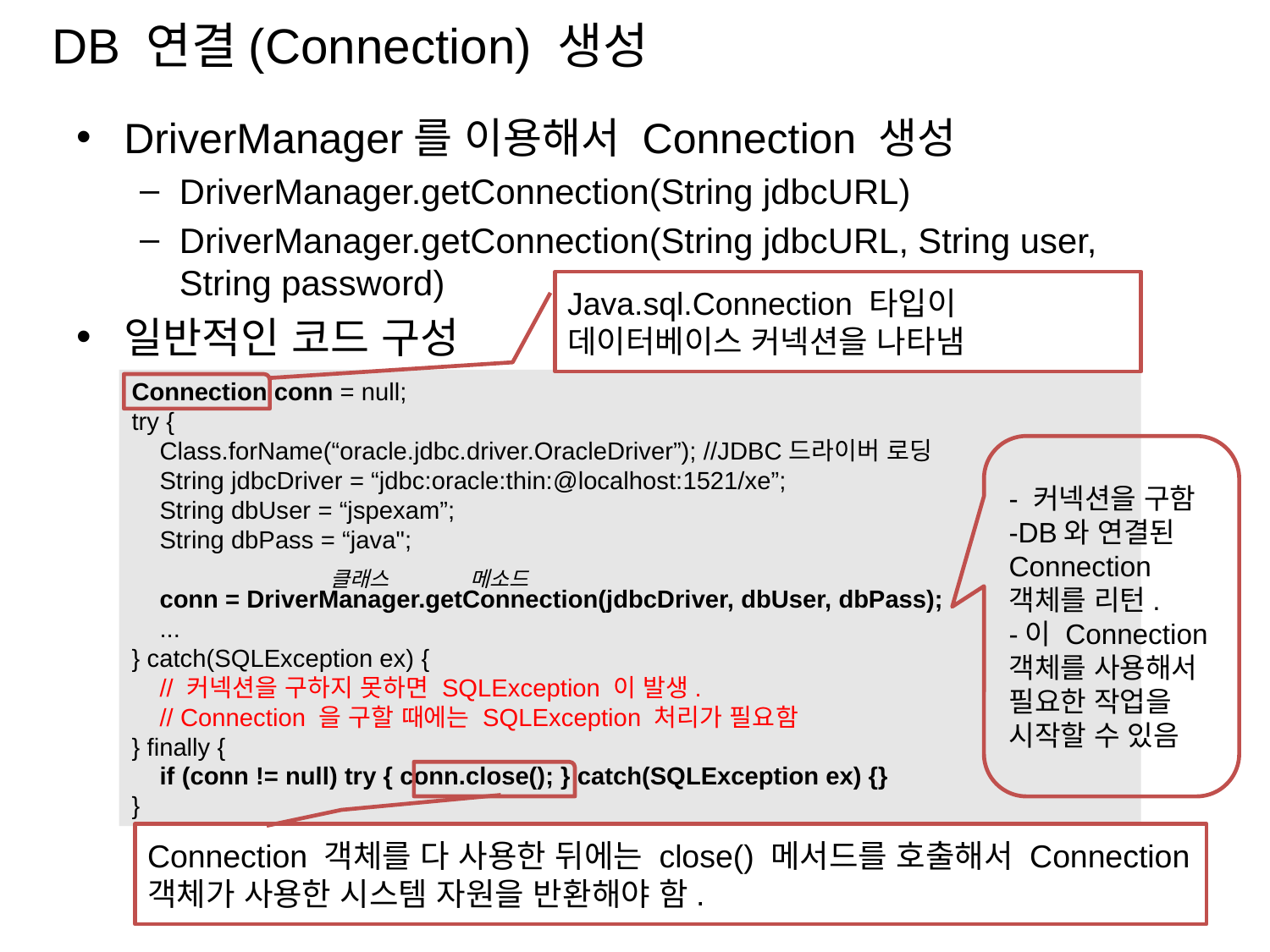

# DB 연결(Connection) 생성
DriverManager를 이용해서 Connection 생성
DriverManager.getConnection(String jdbcURL)
DriverManager.getConnection(String jdbcURL, String user, String password)
일반적인 코드 구성
Java.sql.Connection 타입이 데이터베이스 커넥션을 나타냄
Connection conn = null;
try {
    Class.forName(“oracle.jdbc.driver.OracleDriver”); //JDBC드라이버 로딩
    String jdbcDriver = “jdbc:oracle:thin:@localhost:1521/xe”;
    String dbUser = “jspexam”;
    String dbPass = “java";

    conn = DriverManager.getConnection(jdbcDriver, dbUser, dbPass);
    ...
} catch(SQLException ex) {
    // 커넥션을 구하지 못하면 SQLException 이 발생.
    // Connection 을 구할 때에는 SQLException 처리가 필요함
} finally {
    if (conn != null) try { conn.close(); } catch(SQLException ex) {}
}

- 커넥션을 구함
-DB와 연결된 Connection 객체를 리턴.
-이 Connection 객체를 사용해서 필요한 작업을 시작할 수 있음
클래스
메소드

Connection 객체를 다 사용한 뒤에는 close() 메서드를 호출해서 Connection 객체가 사용한 시스템 자원을 반환해야 함.